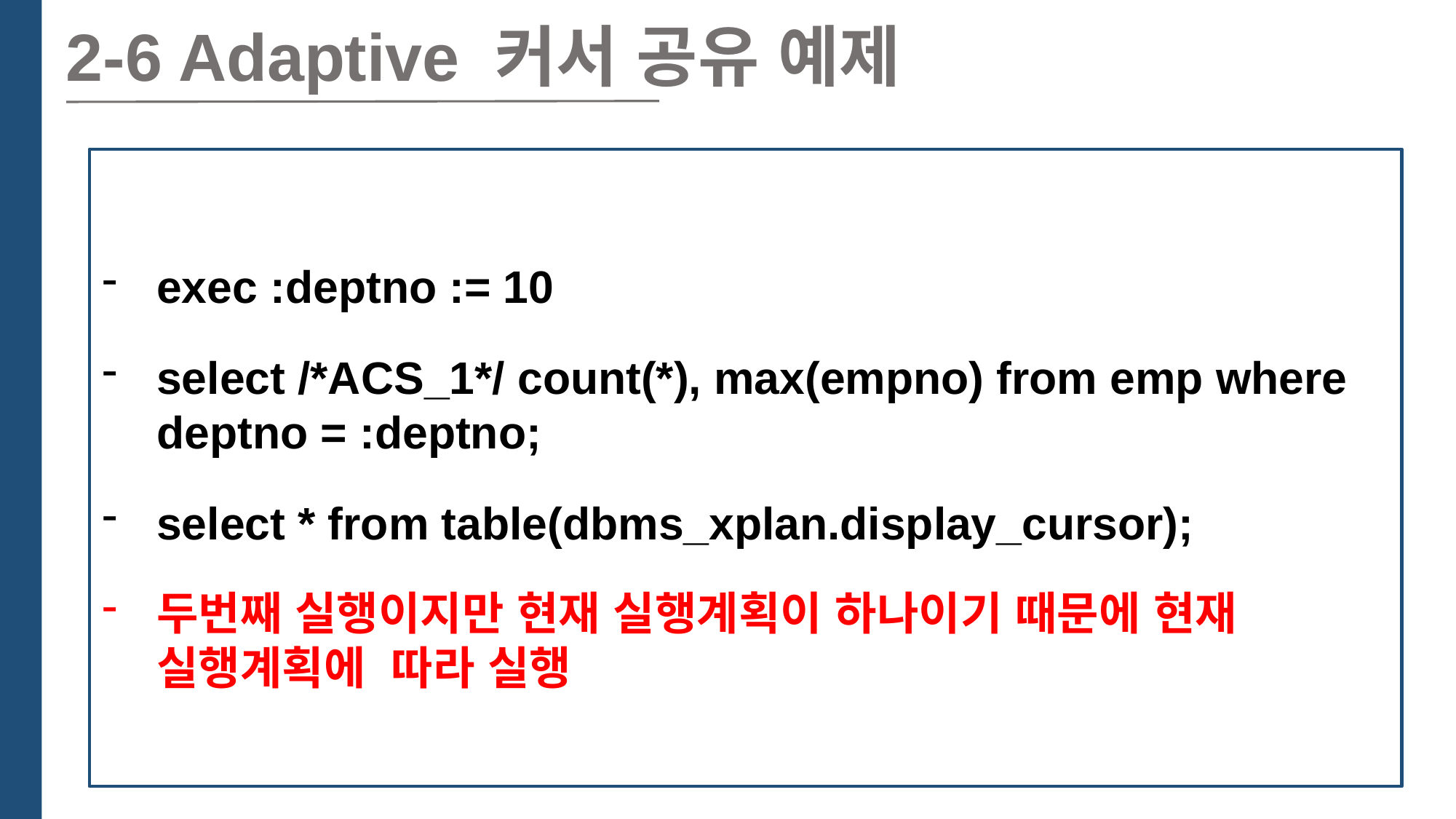

2-6 Adaptive 커서 공유 예제
exec :deptno := 10
select /*ACS_1*/ count(*), max(empno) from emp where deptno = :deptno;
select * from table(dbms_xplan.display_cursor);
두번째 실행이지만 현재 실행계획이 하나이기 때문에 현재 실행계획에  따라 실행